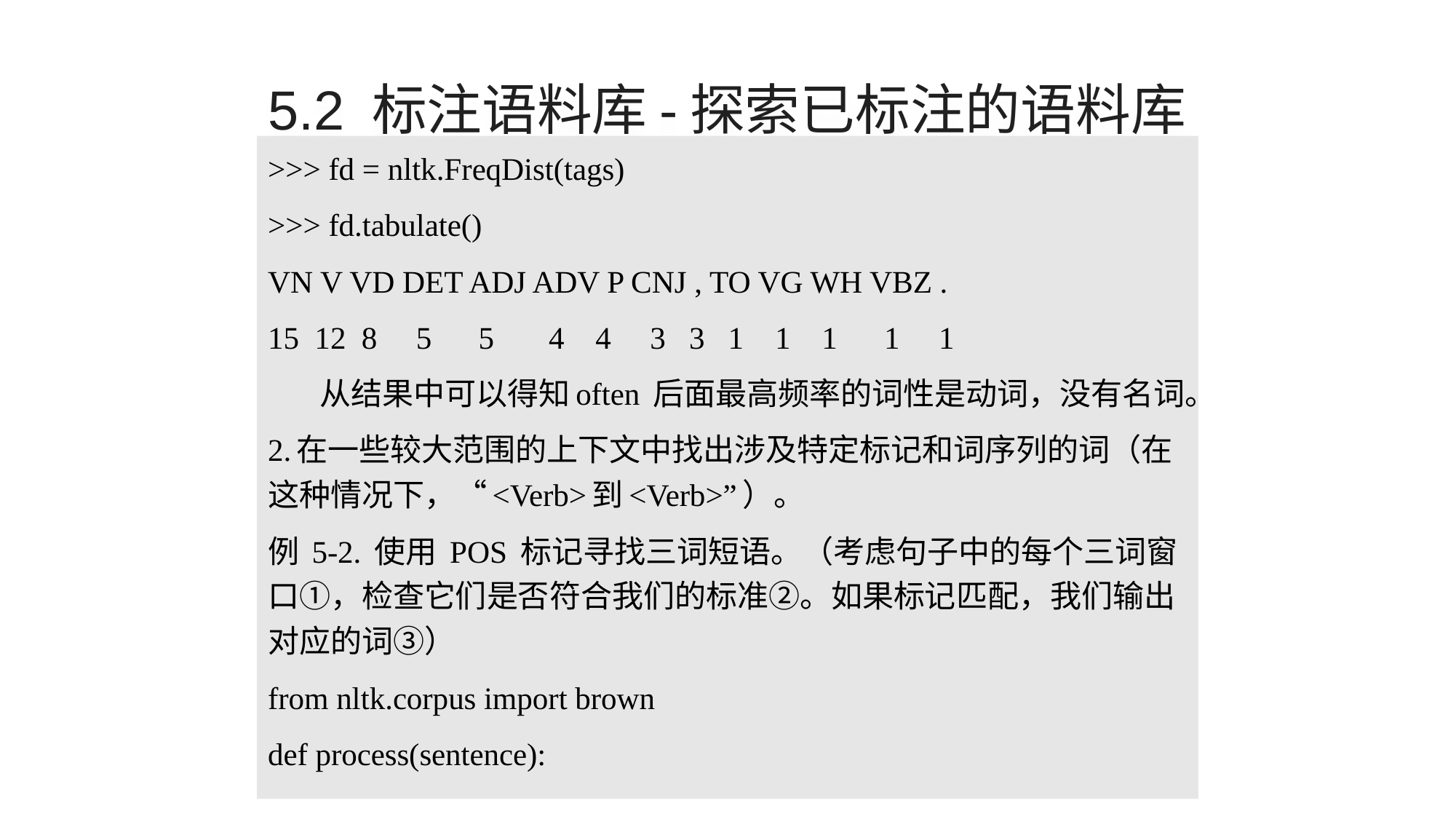

# 5.2 标注语料库-探索已标注的语料库
>>> fd = nltk.FreqDist(tags)
>>> fd.tabulate()
VN V VD DET ADJ ADV P CNJ , TO VG WH VBZ .
15  12  8     5      5       4    4     3   3   1    1    1      1     1
从结果中可以得知often 后面最高频率的词性是动词，没有名词。
2.在一些较大范围的上下文中找出涉及特定标记和词序列的词（在这种情况下，“<Verb>到<Verb>”）。
例 5-2. 使用 POS 标记寻找三词短语。（考虑句子中的每个三词窗口①，检查它们是否符合我们的标准②。如果标记匹配，我们输出对应的词③）
from nltk.corpus import brown
def process(sentence):